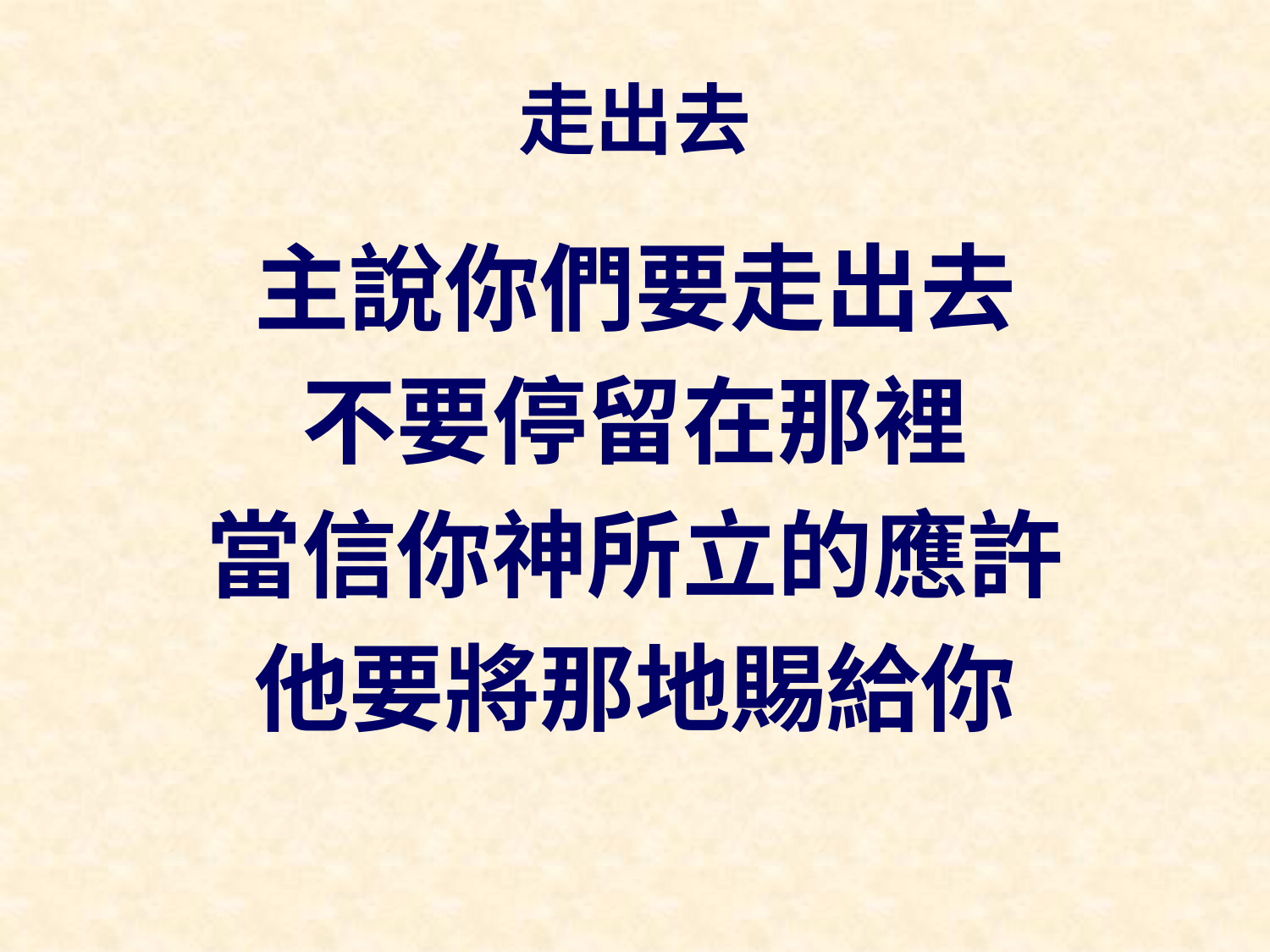

# 走出去
主說你們要走出去
不要停留在那裡
當信你神所立的應許
他要將那地賜給你